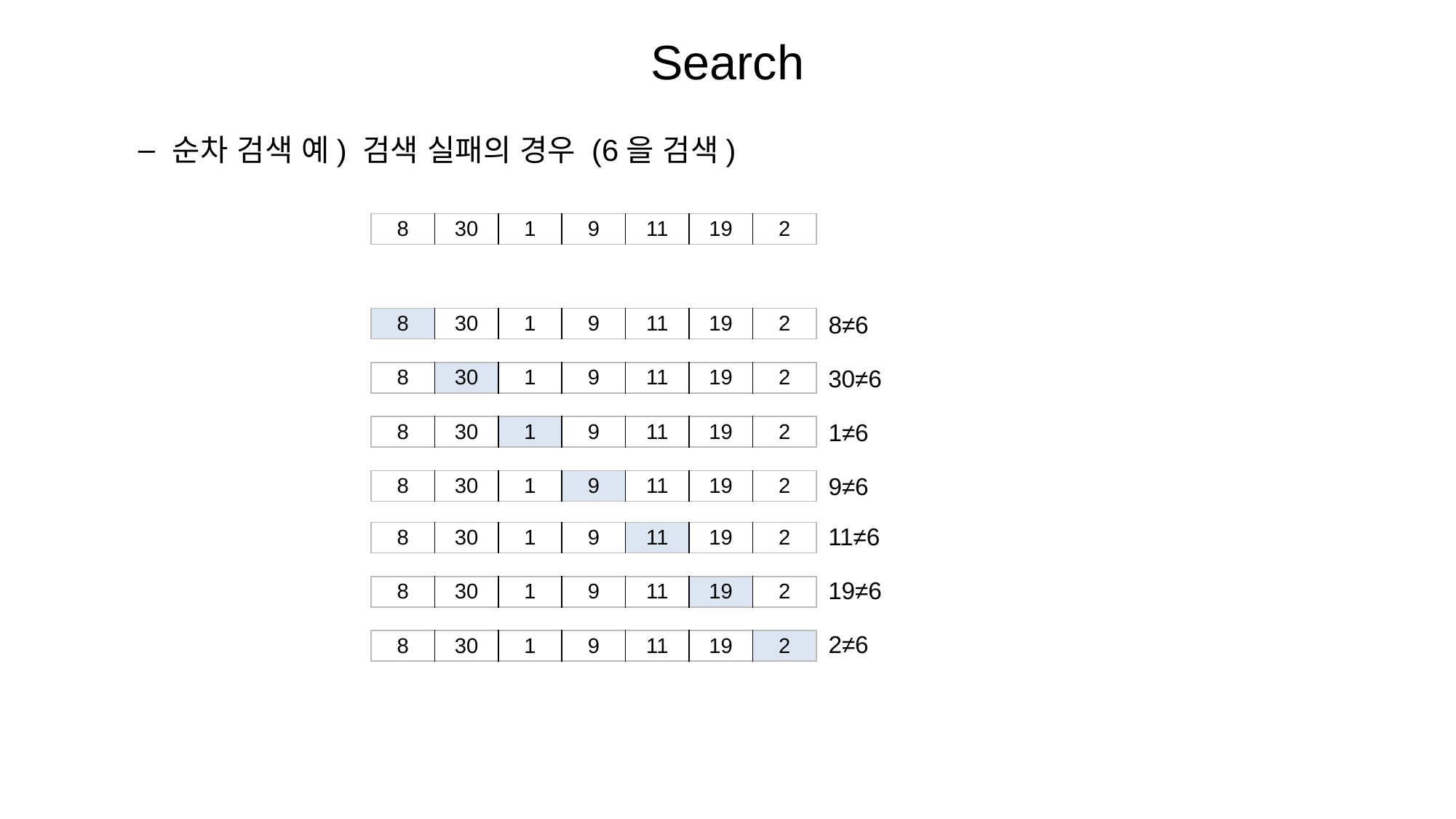

# Search
순차 검색 예) 검색 실패의 경우 (6을 검색)

| 8 | 30 | 1 | 9 | 11 | 19 | 2 |
| --- | --- | --- | --- | --- | --- | --- |
8≠6
| 8 | 30 | 1 | 9 | 11 | 19 | 2 |
| --- | --- | --- | --- | --- | --- | --- |
30≠6
| 8 | 30 | 1 | 9 | 11 | 19 | 2 |
| --- | --- | --- | --- | --- | --- | --- |
1≠6
| 8 | 30 | 1 | 9 | 11 | 19 | 2 |
| --- | --- | --- | --- | --- | --- | --- |
9≠6
| 8 | 30 | 1 | 9 | 11 | 19 | 2 |
| --- | --- | --- | --- | --- | --- | --- |
11≠6
| 8 | 30 | 1 | 9 | 11 | 19 | 2 |
| --- | --- | --- | --- | --- | --- | --- |
19≠6
| 8 | 30 | 1 | 9 | 11 | 19 | 2 |
| --- | --- | --- | --- | --- | --- | --- |
2≠6
| 8 | 30 | 1 | 9 | 11 | 19 | 2 |
| --- | --- | --- | --- | --- | --- | --- |